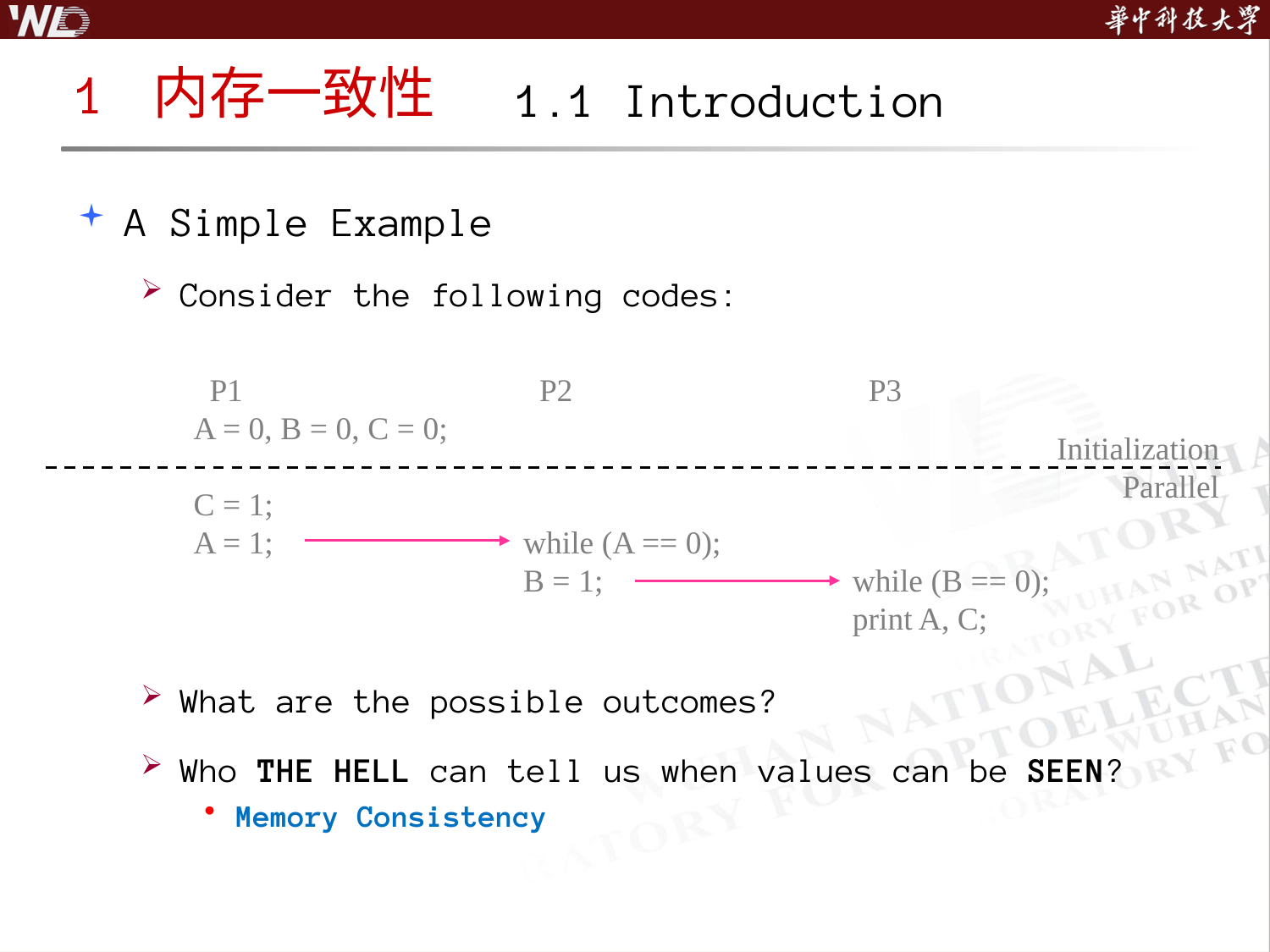

# 1 内存一致性
1.1 Introduction
A Simple Example
Consider the following codes:

What are the possible outcomes?
Who THE HELL can tell us when values can be SEEN?
Memory Consistency
  P1
A = 0, B = 0, C = 0;

C = 1;
A = 1;
  P2

while (A == 0);
B = 1;
  P3

while (B == 0);
print A, C;
Initialization
Parallel